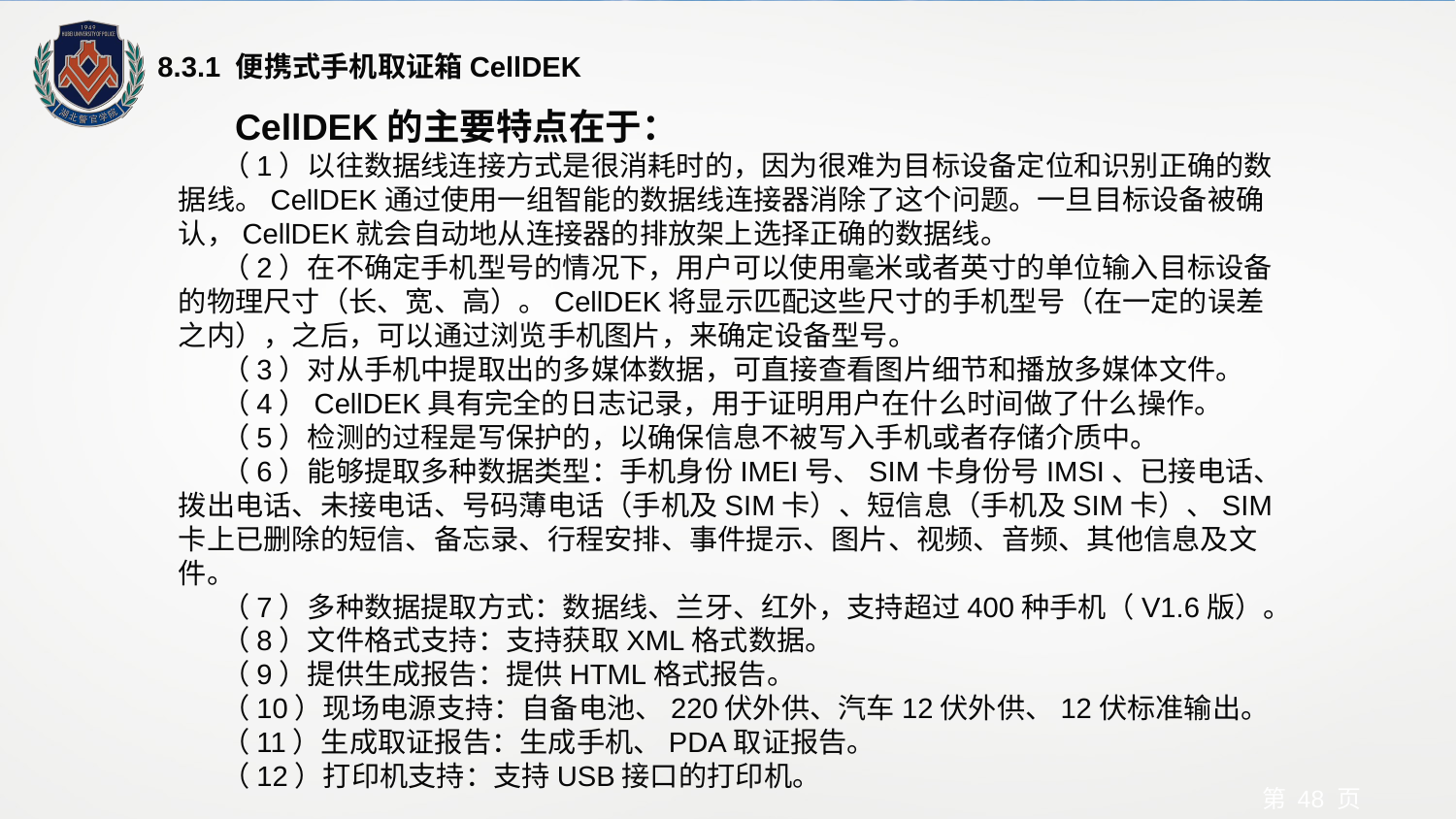

8.3.1 便携式手机取证箱CellDEK
  CellDEK的主要特点在于：
（1）以往数据线连接方式是很消耗时的，因为很难为目标设备定位和识别正确的数据线。CellDEK通过使用一组智能的数据线连接器消除了这个问题。一旦目标设备被确认，CellDEK就会自动地从连接器的排放架上选择正确的数据线。
（2）在不确定手机型号的情况下，用户可以使用毫米或者英寸的单位输入目标设备的物理尺寸（长、宽、高）。CellDEK将显示匹配这些尺寸的手机型号（在一定的误差之内），之后，可以通过浏览手机图片，来确定设备型号。
（3）对从手机中提取出的多媒体数据，可直接查看图片细节和播放多媒体文件。
（4）CellDEK具有完全的日志记录，用于证明用户在什么时间做了什么操作。
（5）检测的过程是写保护的，以确保信息不被写入手机或者存储介质中。
（6）能够提取多种数据类型：手机身份IMEI号、SIM卡身份号IMSI、已接电话、拨出电话、未接电话、号码薄电话（手机及SIM卡）、短信息（手机及SIM卡）、SIM卡上已删除的短信、备忘录、行程安排、事件提示、图片、视频、音频、其他信息及文件。
（7）多种数据提取方式：数据线、兰牙、红外，支持超过400种手机（V1.6版）。
（8）文件格式支持：支持获取XML格式数据。
（9）提供生成报告：提供HTML格式报告。
（10）现场电源支持：自备电池、220伏外供、汽车12伏外供、12伏标准输出。
（11）生成取证报告：生成手机、PDA取证报告。
（12）打印机支持：支持USB接口的打印机。